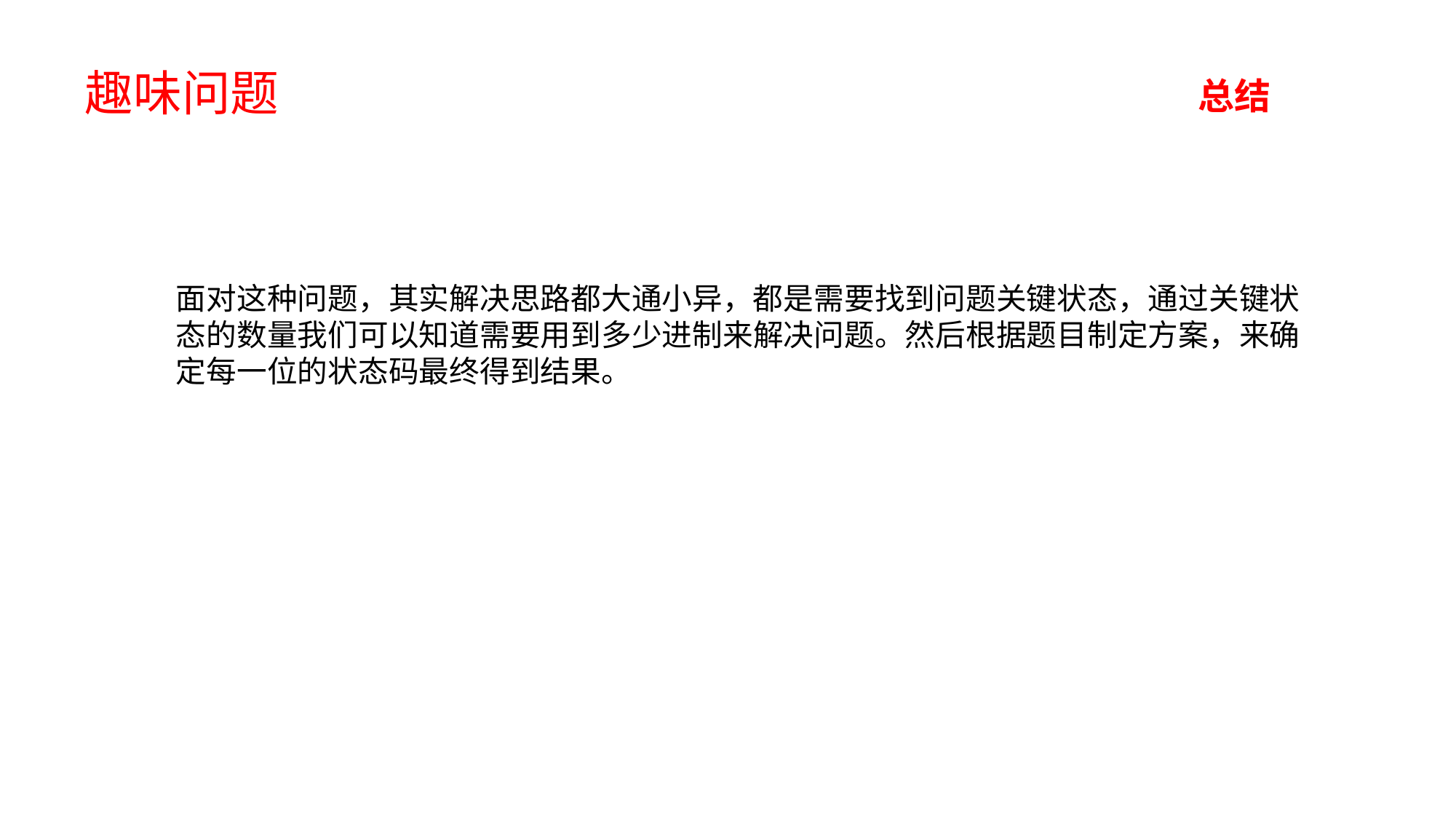

# 趣味问题
总结
面对这种问题，其实解决思路都大通小异，都是需要找到问题关键状态，通过关键状态的数量我们可以知道需要用到多少进制来解决问题。然后根据题目制定方案，来确定每一位的状态码最终得到结果。